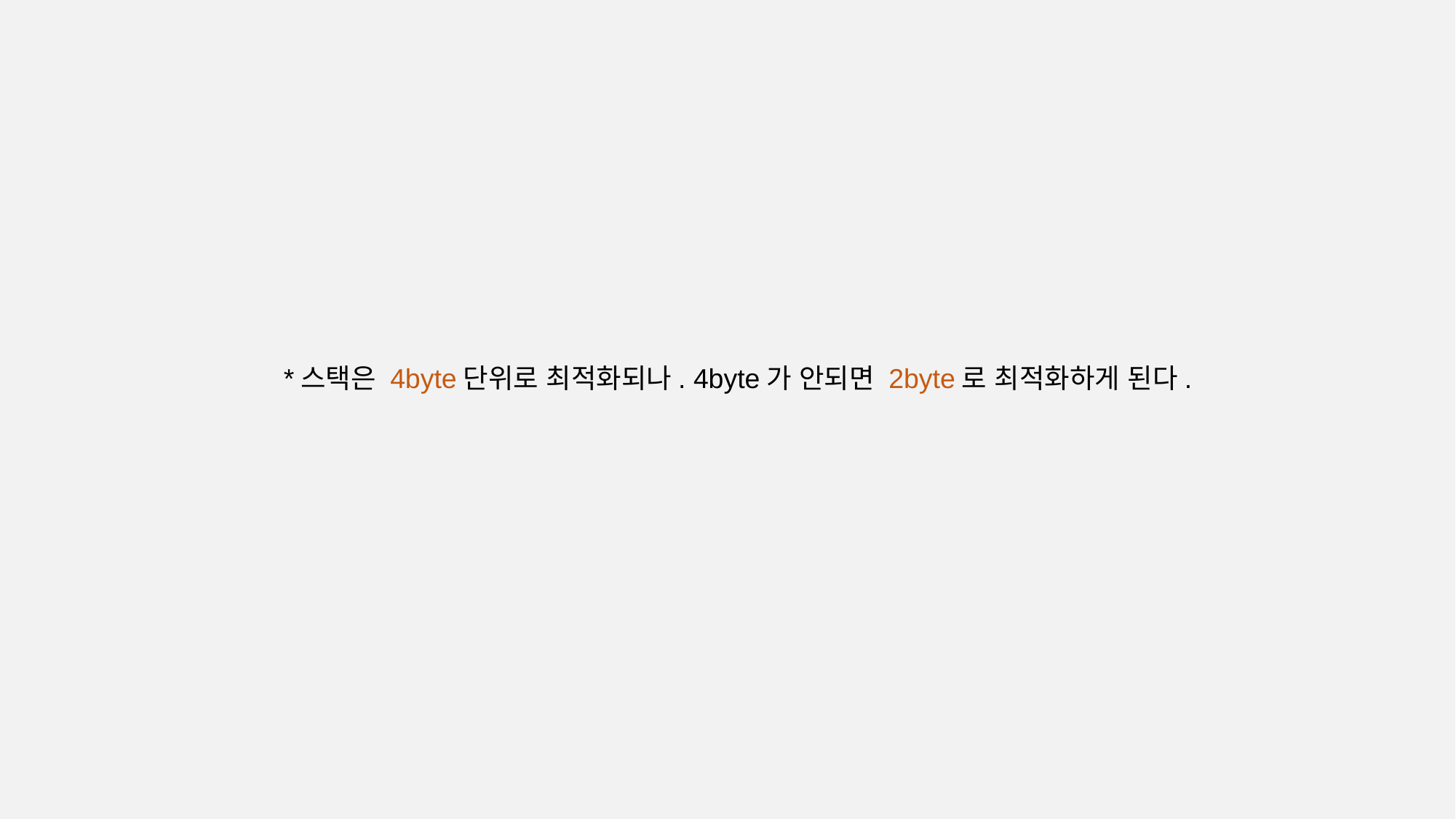

*스택은 4byte단위로 최적화되나. 4byte가 안되면 2byte로 최적화하게 된다.